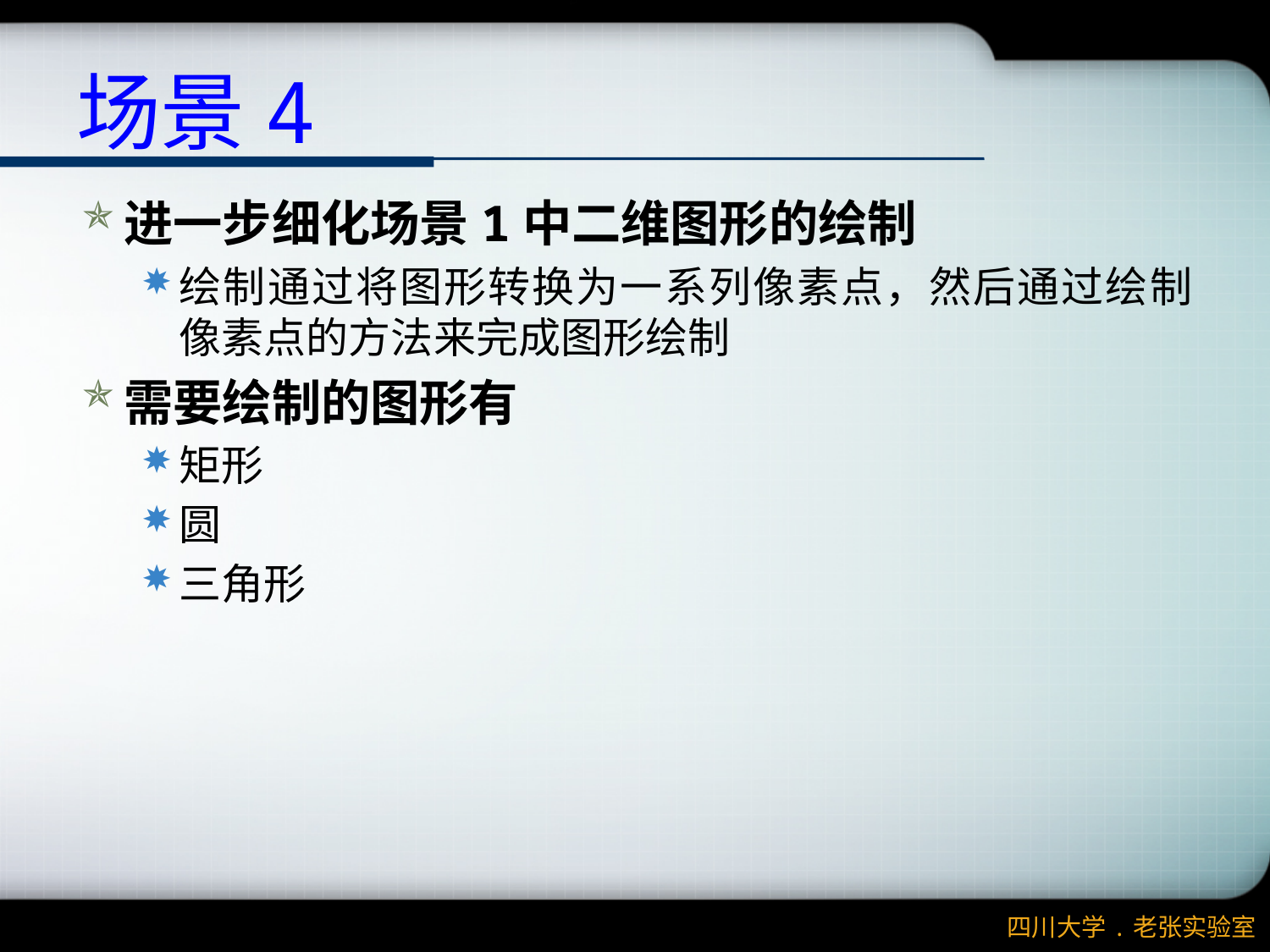

# 场景4
进一步细化场景1中二维图形的绘制
绘制通过将图形转换为一系列像素点，然后通过绘制像素点的方法来完成图形绘制
需要绘制的图形有
矩形
圆
三角形